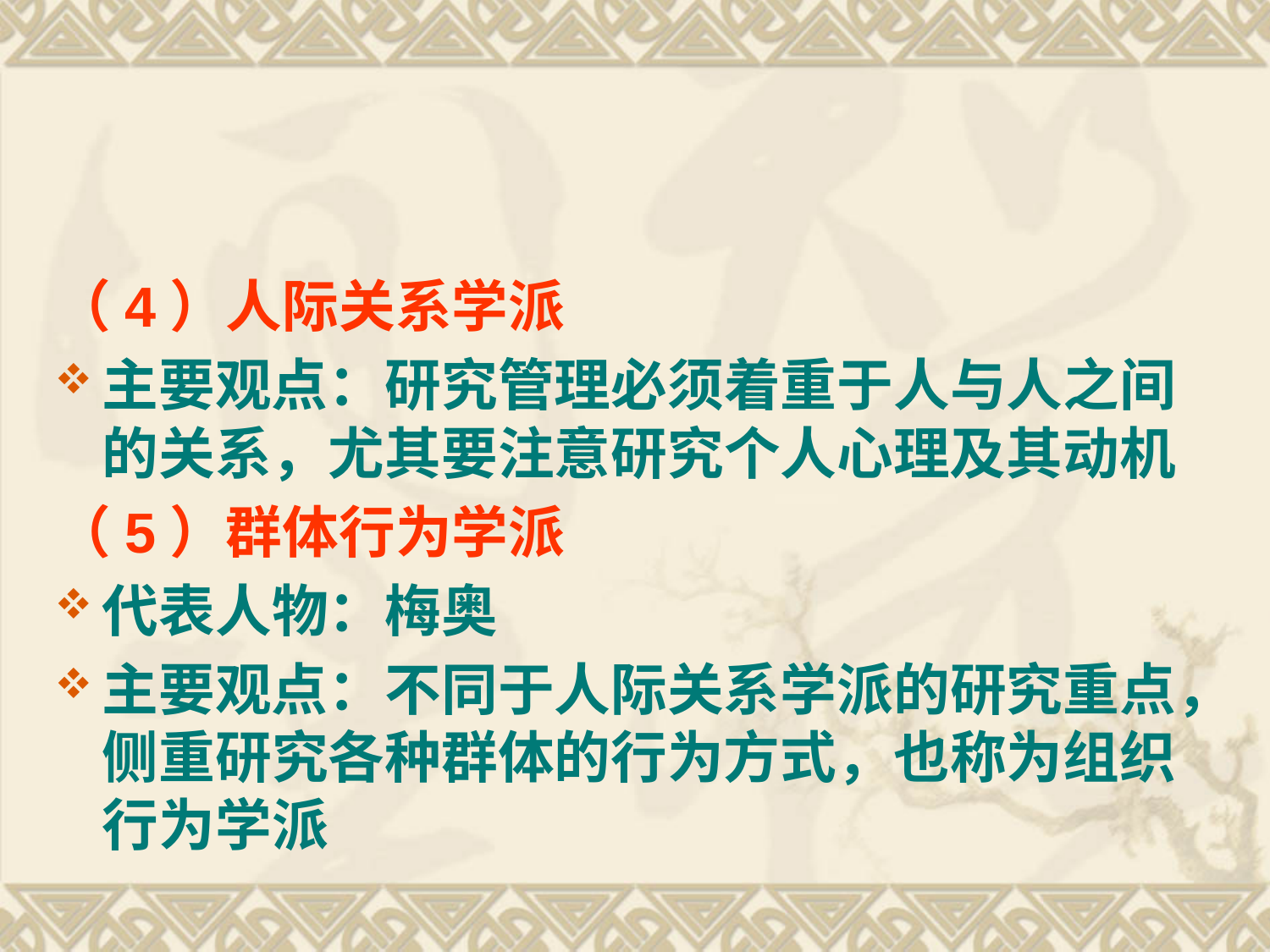

#
（4）人际关系学派
主要观点：研究管理必须着重于人与人之间的关系，尤其要注意研究个人心理及其动机
（5）群体行为学派
代表人物：梅奥
主要观点：不同于人际关系学派的研究重点，侧重研究各种群体的行为方式，也称为组织行为学派